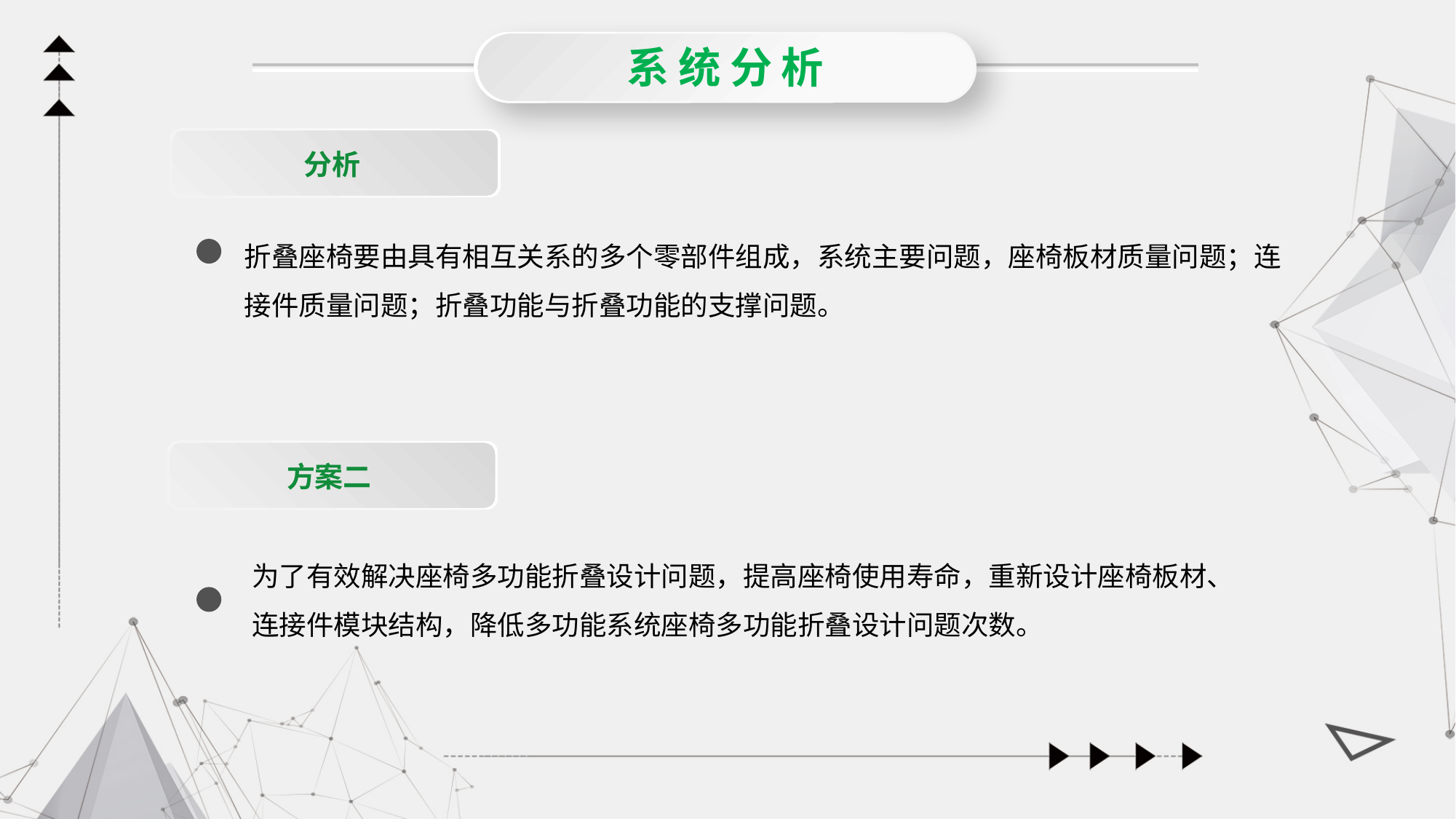

系统分析

分析
折叠座椅要由具有相互关系的多个零部件组成，系统主要问题，座椅板材质量问题；连接件质量问题；折叠功能与折叠功能的支撑问题。

方案二
为了有效解决座椅多功能折叠设计问题，提高座椅使用寿命，重新设计座椅板材、连接件模块结构，降低多功能系统座椅多功能折叠设计问题次数。